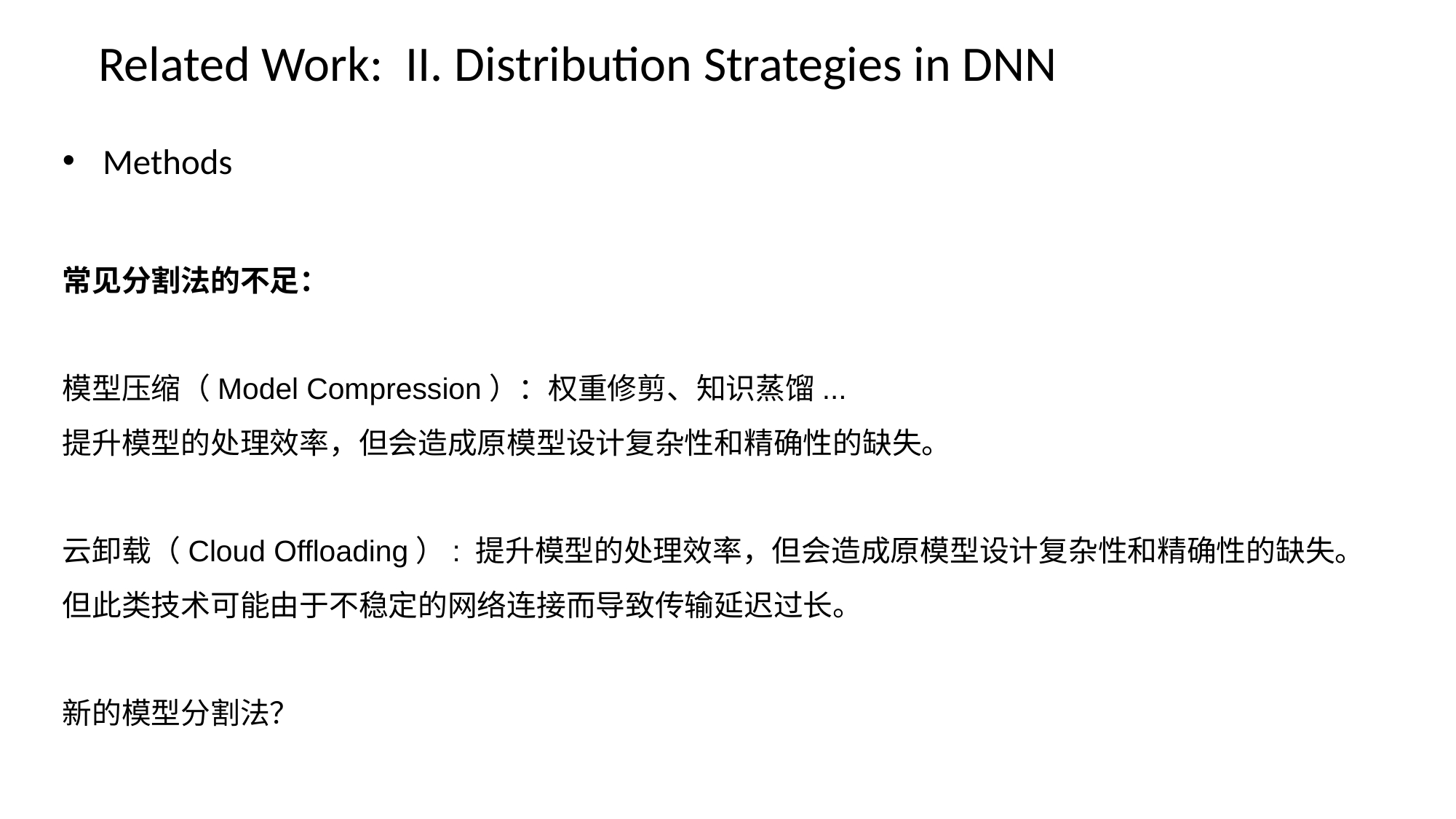

Related Work:  II. Distribution Strategies in DNN
Methods

常见分割法的不足：

模型压缩（Model Compression）：权重修剪、知识蒸馏...
提升模型的处理效率，但会造成原模型设计复杂性和精确性的缺失。

云卸载（Cloud Offloading）: 提升模型的处理效率，但会造成原模型设计复杂性和精确性的缺失。
但此类技术可能由于不稳定的网络连接而导致传输延迟过长。

新的模型分割法？